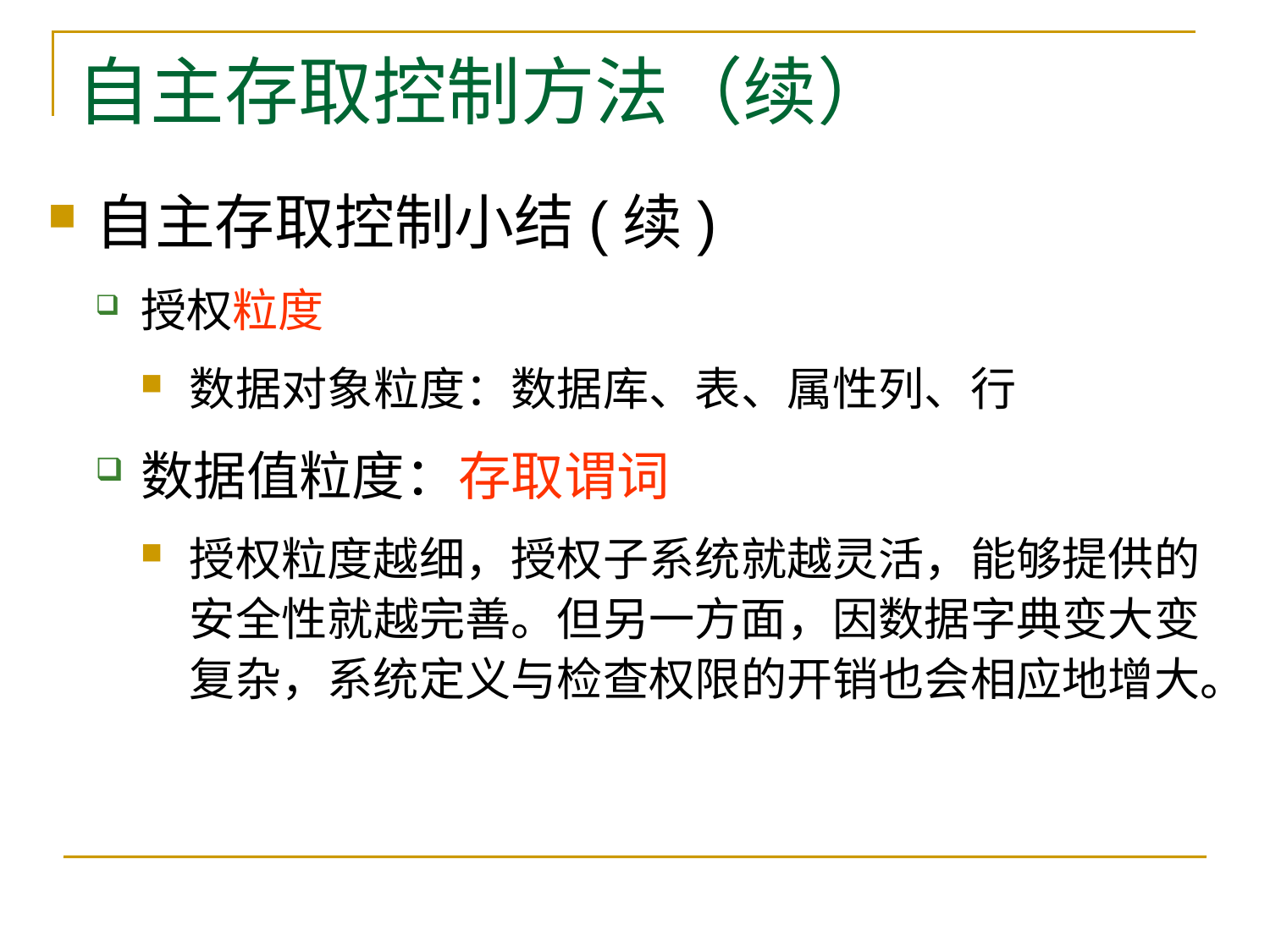

# 自主存取控制方法（续）
自主存取控制小结(续)
授权粒度
数据对象粒度：数据库、表、属性列、行
数据值粒度：存取谓词
授权粒度越细，授权子系统就越灵活，能够提供的安全性就越完善。但另一方面，因数据字典变大变复杂，系统定义与检查权限的开销也会相应地增大。